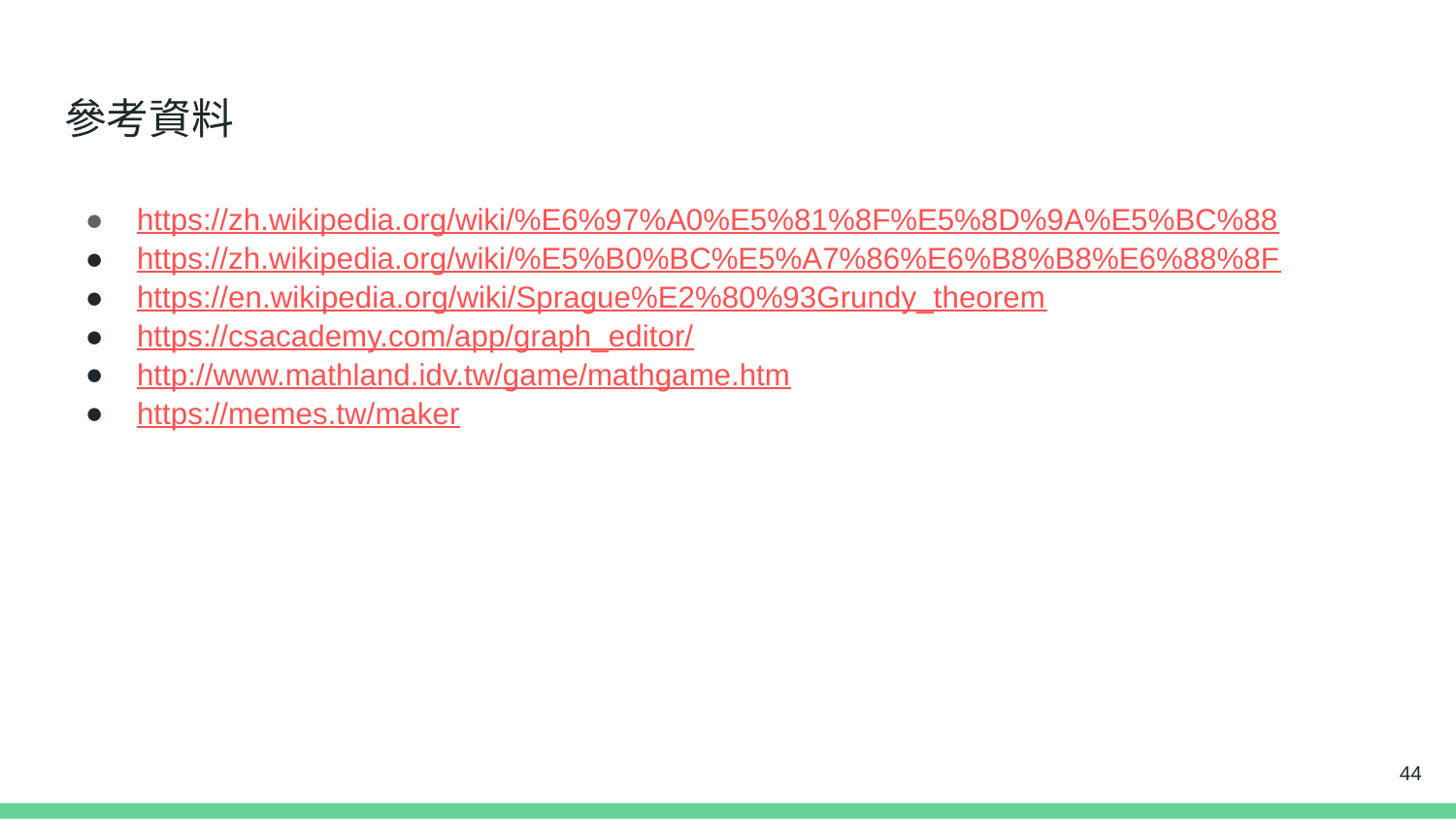

# 參考資料
https://zh.wikipedia.org/wiki/%E6%97%A0%E5%81%8F%E5%8D%9A%E5%BC%88
https://zh.wikipedia.org/wiki/%E5%B0%BC%E5%A7%86%E6%B8%B8%E6%88%8F
https://en.wikipedia.org/wiki/Sprague%E2%80%93Grundy_theorem
https://csacademy.com/app/graph_editor/
http://www.mathland.idv.tw/game/mathgame.htm
https://memes.tw/maker
44